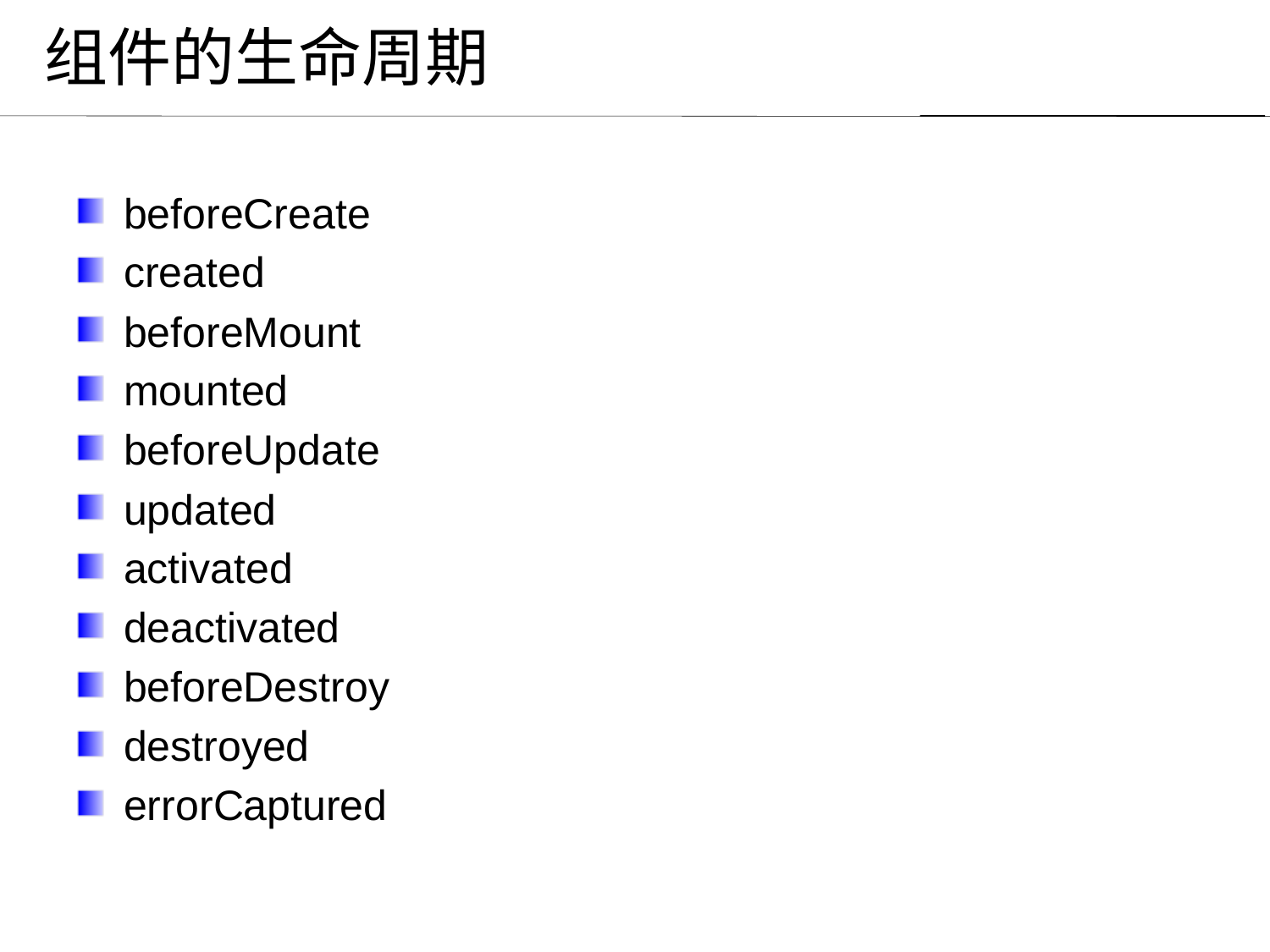

# 组件的生命周期
beforeCreate
created
beforeMount
mounted
beforeUpdate
updated
activated
deactivated
beforeDestroy
destroyed
errorCaptured